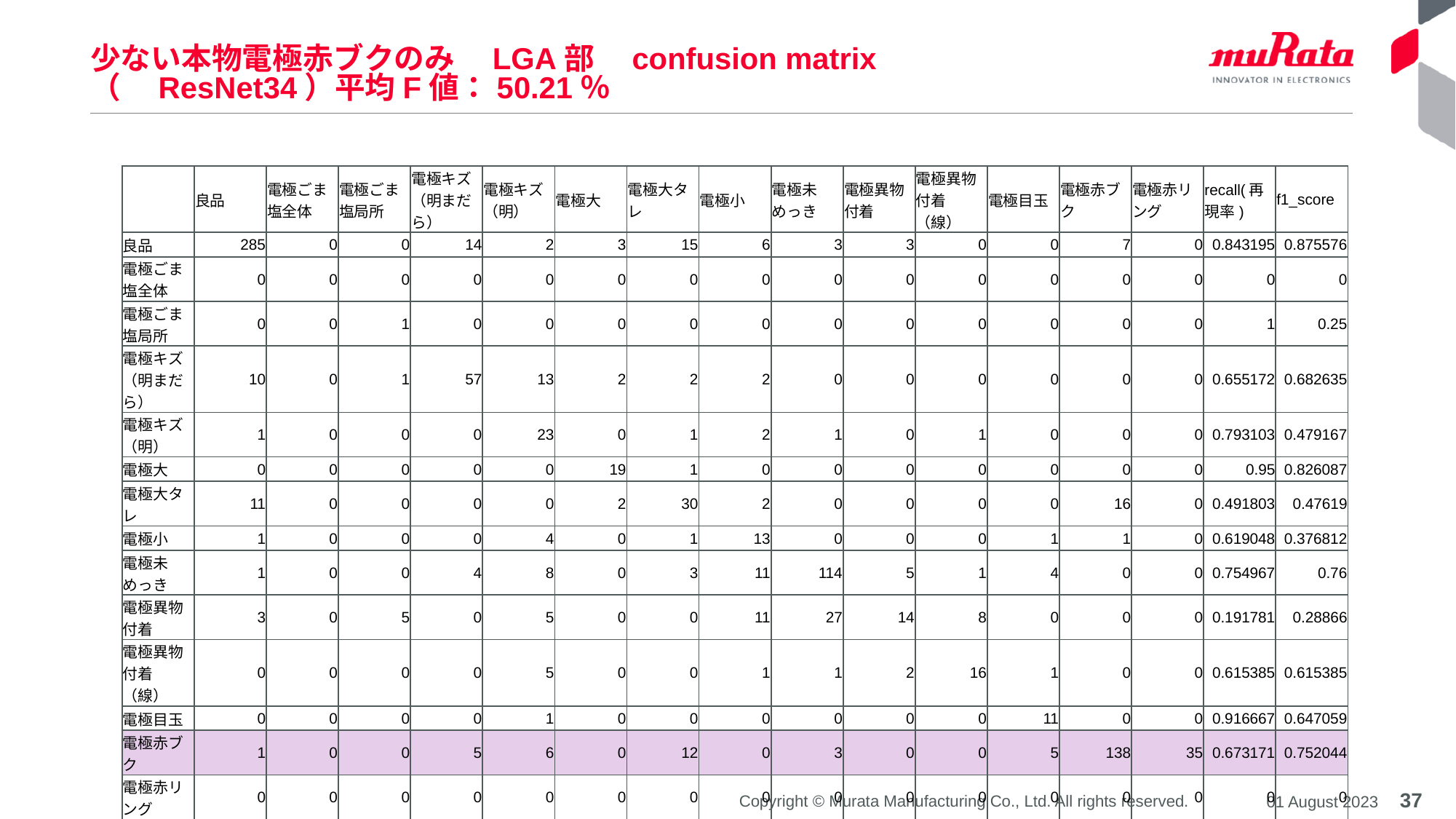

# 少ない本物電極赤ブクのみ　LGA部　confusion matrix　 （　ResNet34）平均F値：50.21％
|  | 良品 | 電極ごま塩全体 | 電極ごま塩局所 | 電極キズ（明まだら） | 電極キズ（明） | 電極大 | 電極大タレ | 電極小 | 電極未めっき | 電極異物付着 | 電極異物付着（線） | 電極目玉 | 電極赤ブク | 電極赤リング | recall(再現率) | f1\_score |
| --- | --- | --- | --- | --- | --- | --- | --- | --- | --- | --- | --- | --- | --- | --- | --- | --- |
| 良品 | 285 | 0 | 0 | 14 | 2 | 3 | 15 | 6 | 3 | 3 | 0 | 0 | 7 | 0 | 0.843195 | 0.875576 |
| 電極ごま塩全体 | 0 | 0 | 0 | 0 | 0 | 0 | 0 | 0 | 0 | 0 | 0 | 0 | 0 | 0 | 0 | 0 |
| 電極ごま塩局所 | 0 | 0 | 1 | 0 | 0 | 0 | 0 | 0 | 0 | 0 | 0 | 0 | 0 | 0 | 1 | 0.25 |
| 電極キズ（明まだら） | 10 | 0 | 1 | 57 | 13 | 2 | 2 | 2 | 0 | 0 | 0 | 0 | 0 | 0 | 0.655172 | 0.682635 |
| 電極キズ（明） | 1 | 0 | 0 | 0 | 23 | 0 | 1 | 2 | 1 | 0 | 1 | 0 | 0 | 0 | 0.793103 | 0.479167 |
| 電極大 | 0 | 0 | 0 | 0 | 0 | 19 | 1 | 0 | 0 | 0 | 0 | 0 | 0 | 0 | 0.95 | 0.826087 |
| 電極大タレ | 11 | 0 | 0 | 0 | 0 | 2 | 30 | 2 | 0 | 0 | 0 | 0 | 16 | 0 | 0.491803 | 0.47619 |
| 電極小 | 1 | 0 | 0 | 0 | 4 | 0 | 1 | 13 | 0 | 0 | 0 | 1 | 1 | 0 | 0.619048 | 0.376812 |
| 電極未めっき | 1 | 0 | 0 | 4 | 8 | 0 | 3 | 11 | 114 | 5 | 1 | 4 | 0 | 0 | 0.754967 | 0.76 |
| 電極異物付着 | 3 | 0 | 5 | 0 | 5 | 0 | 0 | 11 | 27 | 14 | 8 | 0 | 0 | 0 | 0.191781 | 0.28866 |
| 電極異物付着（線） | 0 | 0 | 0 | 0 | 5 | 0 | 0 | 1 | 1 | 2 | 16 | 1 | 0 | 0 | 0.615385 | 0.615385 |
| 電極目玉 | 0 | 0 | 0 | 0 | 1 | 0 | 0 | 0 | 0 | 0 | 0 | 11 | 0 | 0 | 0.916667 | 0.647059 |
| 電極赤ブク | 1 | 0 | 0 | 5 | 6 | 0 | 12 | 0 | 3 | 0 | 0 | 5 | 138 | 35 | 0.673171 | 0.752044 |
| 電極赤リング | 0 | 0 | 0 | 0 | 0 | 0 | 0 | 0 | 0 | 0 | 0 | 0 | 0 | 0 | 0 | 0 |
| precision | 0.910543 | 0 | 0.142857 | 0.7125 | 0.343284 | 0.730769 | 0.461538 | 0.270833 | 0.765101 | 0.583333 | 0.615385 | 0.5 | 0.851852 | 0 | 0.704102 |  |